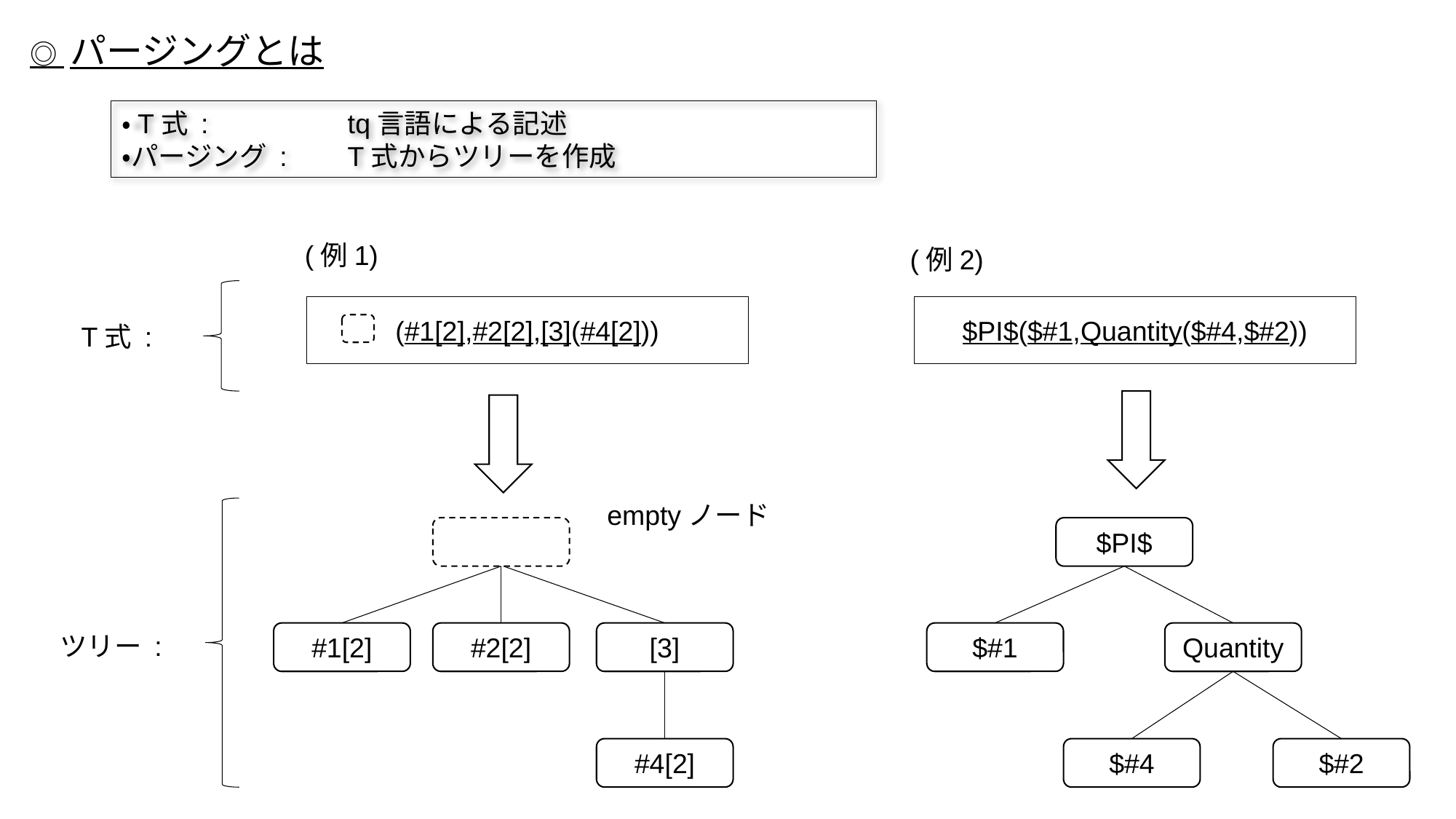

◎ パージングとは
・T式 :		 tq言語による記述
・パージング :	 T式からツリーを作成
(例1)
(例2)

(#1[2],#2[2],[3](#4[2]))
$PI$($#1,Quantity($#4,$#2))
T式 :

emptyノード

$PI$
ツリー :
#1[2]
#2[2]
[3]
$#1
Quantity
#4[2]
$#4
$#2